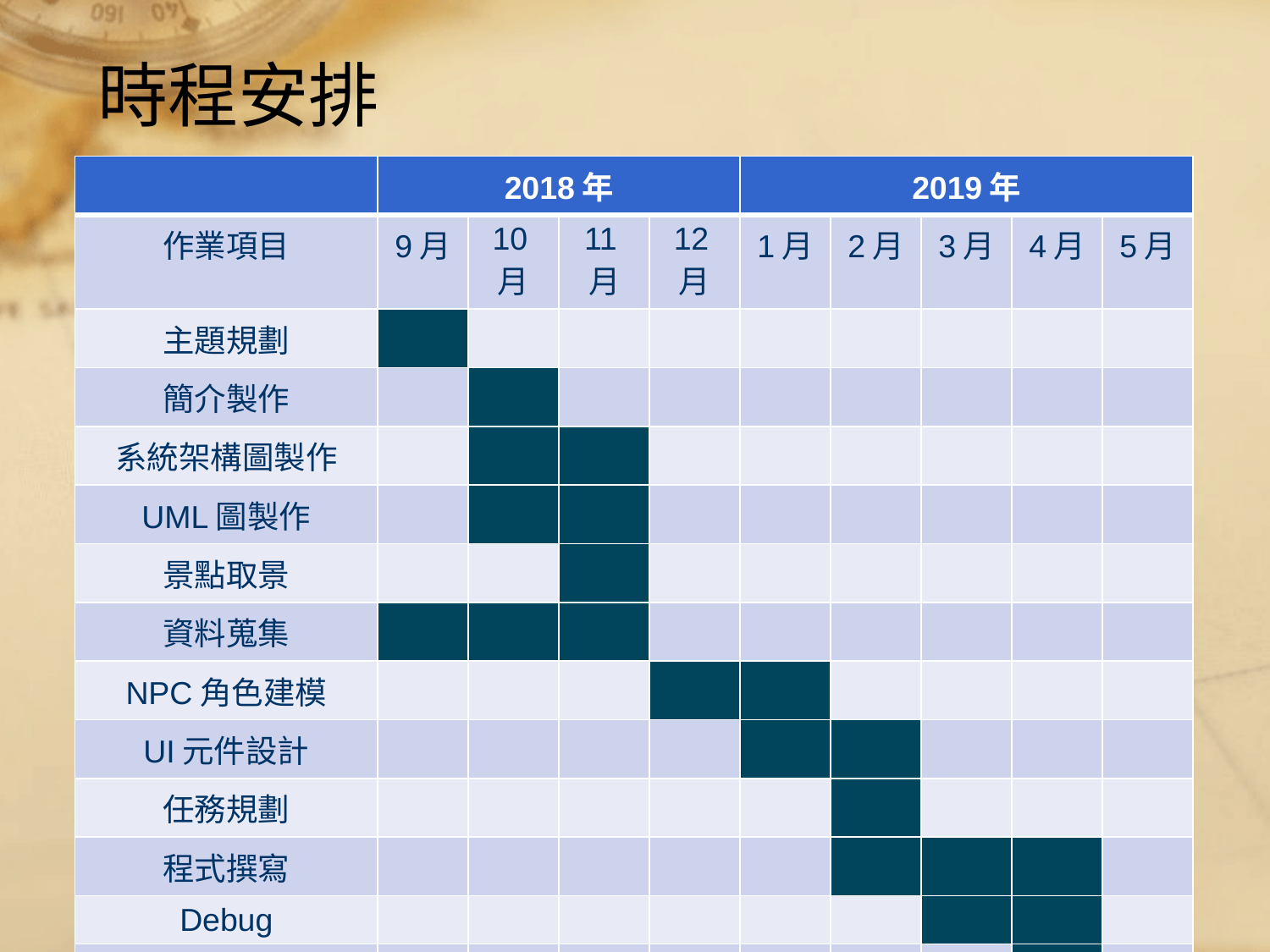

時程安排
|  | 2018年 |  |  |  | 2019年 |  |  |  |  |
| --- | --- | --- | --- | --- | --- | --- | --- | --- | --- |
| 作業項目 | 9月 | 10月 | 11月 | 12月 | 1月 | 2月 | 3月 | 4月 | 5月 |
| 主題規劃 |  |  |  |  |  |  |  |  |  |
| 簡介製作 |  |  |  |  |  |  |  |  |  |
| 系統架構圖製作 |  |  |  |  |  |  |  |  |  |
| UML圖製作 |  |  |  |  |  |  |  |  |  |
| 景點取景 |  |  |  |  |  |  |  |  |  |
| 資料蒐集 |  |  |  |  |  |  |  |  |  |
| NPC角色建模 |  |  |  |  |  |  |  |  |  |
| UI元件設計 |  |  |  |  |  |  |  |  |  |
| 任務規劃 |  |  |  |  |  |  |  |  |  |
| 程式撰寫 |  |  |  |  |  |  |  |  |  |
| Debug |  |  |  |  |  |  |  |  |  |
| 簡報製作 |  |  |  |  |  |  |  |  |  |
| 專案發表 |  |  |  |  |  |  |  |  |  |